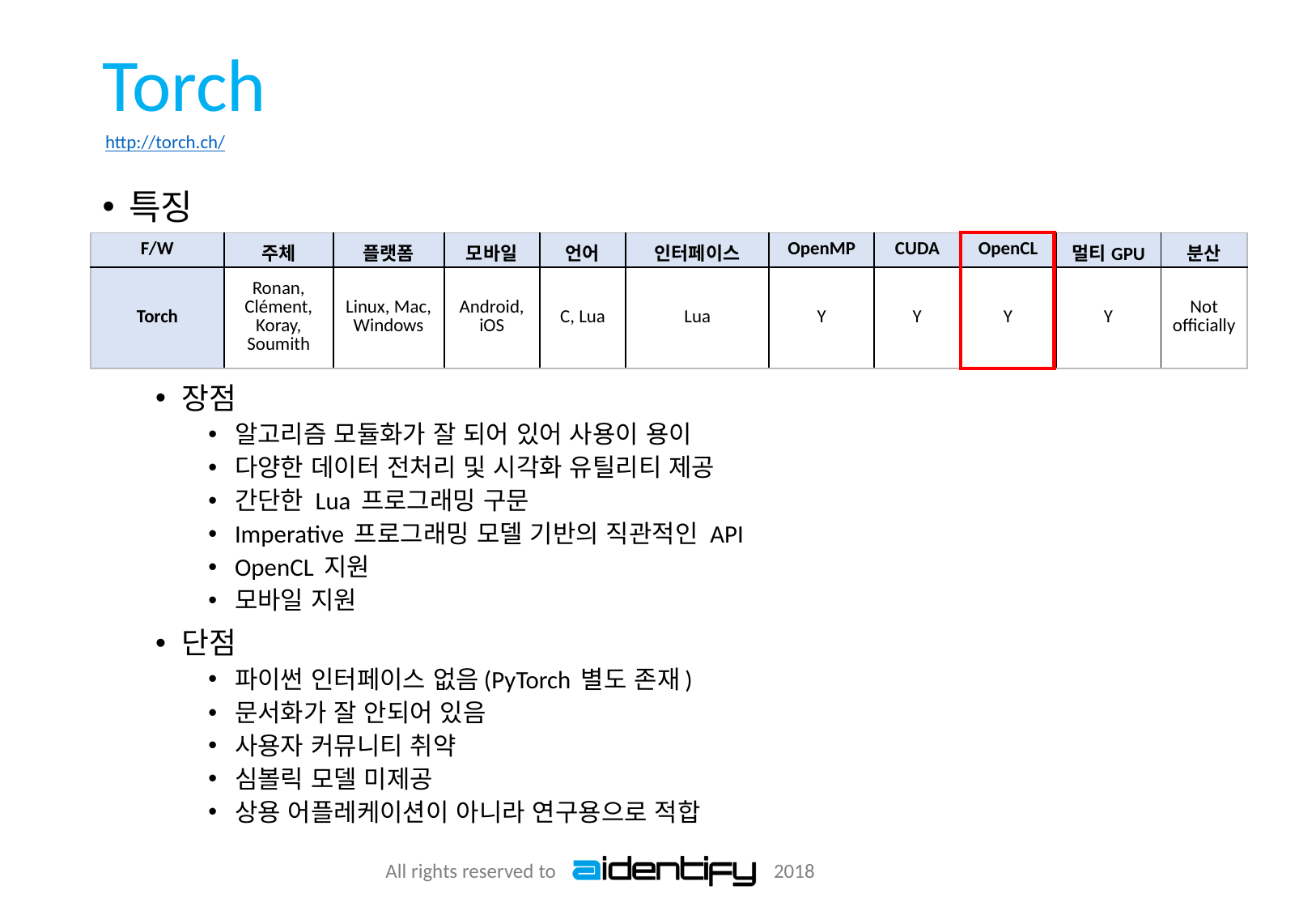

# Torch
http://torch.ch/
특징

장점
알고리즘 모듈화가 잘 되어 있어 사용이 용이
다양한 데이터 전처리 및 시각화 유틸리티 제공
간단한 Lua 프로그래밍 구문
Imperative 프로그래밍 모델 기반의 직관적인 API
OpenCL 지원
모바일 지원
단점
파이썬 인터페이스 없음(PyTorch 별도 존재)
문서화가 잘 안되어 있음
사용자 커뮤니티 취약
심볼릭 모델 미제공
상용 어플레케이션이 아니라 연구용으로 적합

| F/W | 주체 | 플랫폼 | 모바일 | 언어 | 인터페이스 | OpenMP | CUDA | OpenCL | 멀티GPU | 분산 |
| --- | --- | --- | --- | --- | --- | --- | --- | --- | --- | --- |
| Torch | Ronan, Clément, Koray, Soumith | Linux, Mac, Windows | Android, iOS | C, Lua | Lua | Y | Y | Y | Y | Not officially |